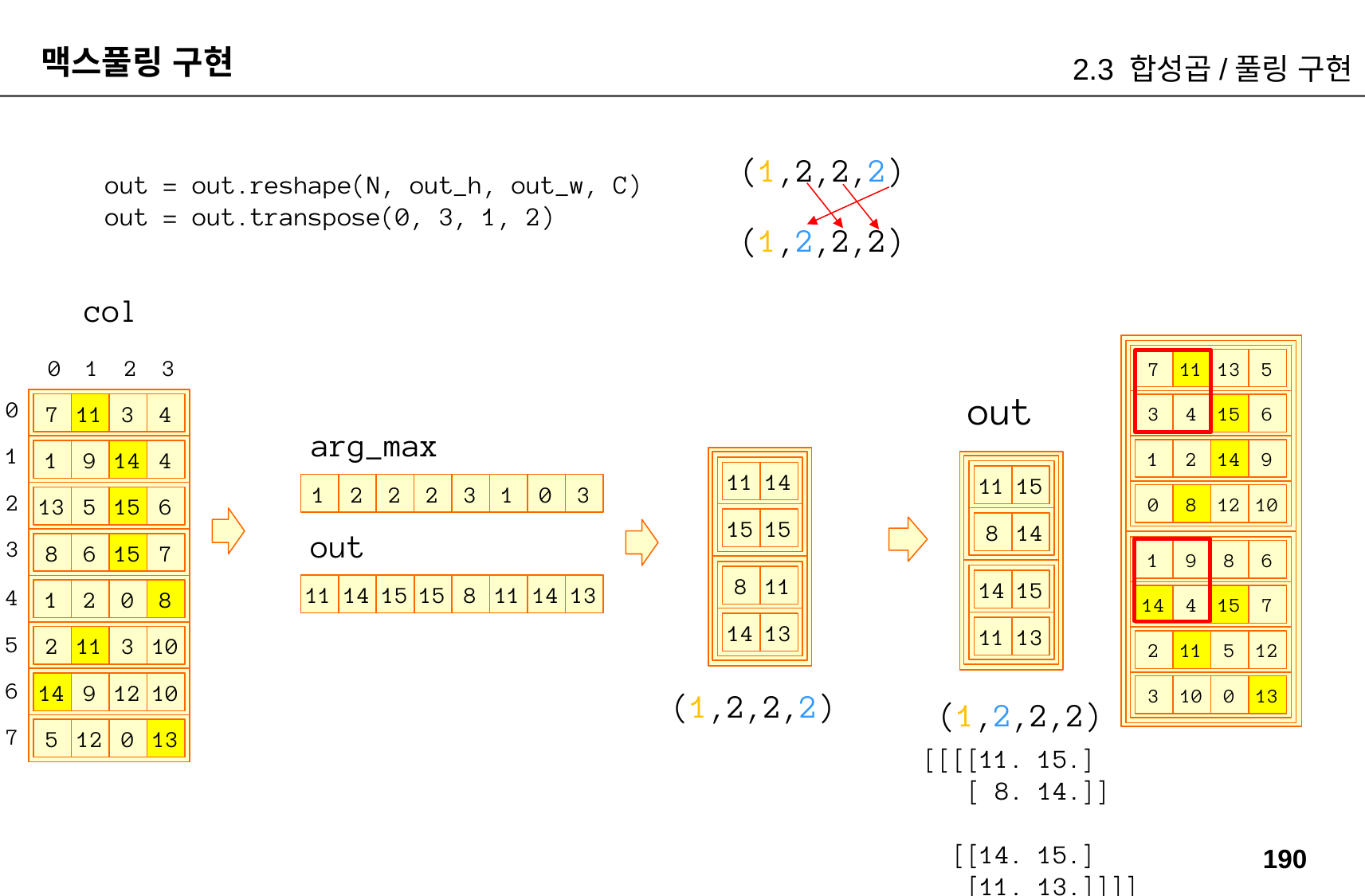

맥스풀링 구현
2.3 합성곱/풀링 구현
(1,2,2,2)
out = out.reshape(N, out_h, out_w, C)
out = out.transpose(0, 3, 1, 2)
(1,2,2,2)
col

0
1
2
3
7
11
13
5

out

0

7
11
3
4
3
4
15
6
arg_max

1
1
2
14
9
1
9
14
4

11
14
11
15
1
2
2
2
3
1
0
3

2
0
8
12
10
13
5
15
6

15
15
8
14

out

3

8
6
15
7

1
9
8
6

8
11
14
15
11
14
15
15
8
11
14
13

4
1
2
0
8

14
4
15
7

14
13
11
13

5
2
11
3
10

2
11
5
12

6

14
9
12
10
3
10
0
13
(1,2,2,2)
(1,2,2,2)

7
5
12
0
13
[[[[11. 15.]
   [ 8. 14.]]

  [[14. 15.]
   [11. 13.]]]]